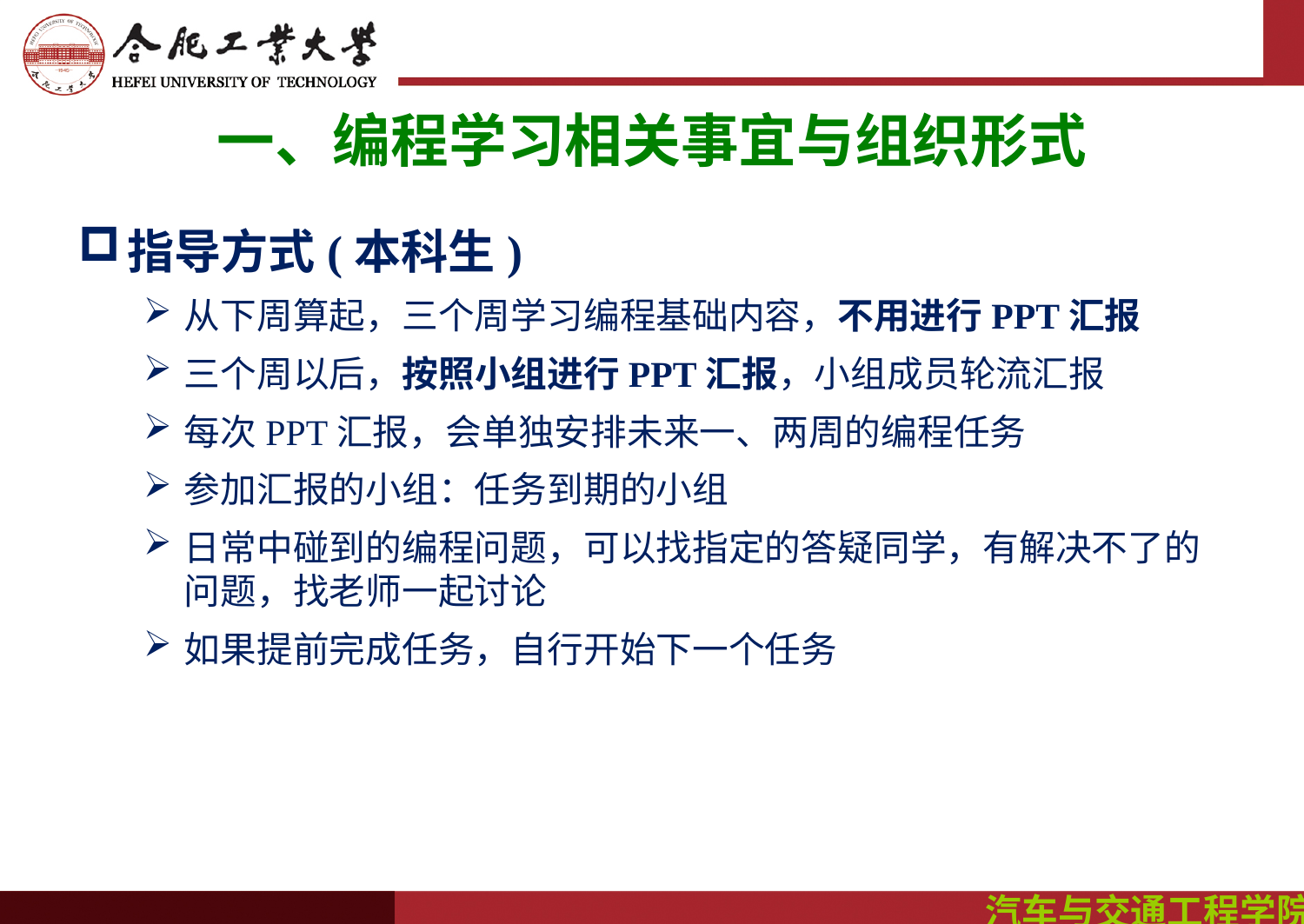

# 一、编程学习相关事宜与组织形式
指导方式(本科生)
从下周算起，三个周学习编程基础内容，不用进行PPT汇报
三个周以后，按照小组进行PPT汇报，小组成员轮流汇报
每次PPT汇报，会单独安排未来一、两周的编程任务
参加汇报的小组：任务到期的小组
日常中碰到的编程问题，可以找指定的答疑同学，有解决不了的问题，找老师一起讨论
如果提前完成任务，自行开始下一个任务